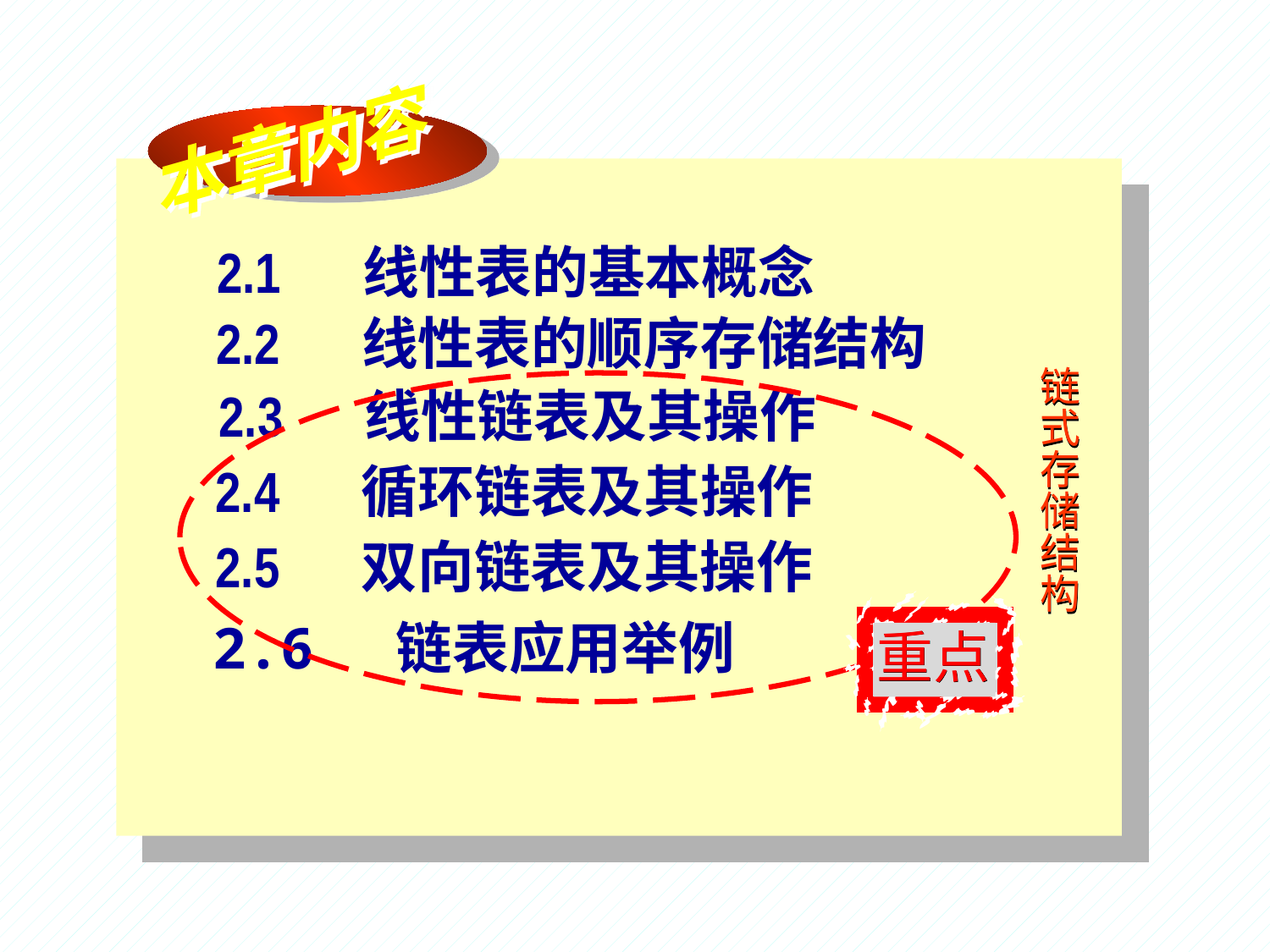

本章内容

 2.1  线性表的基本概念
 2.2  线性表的顺序存储结构
链
式
存
储
结
构

2.3  线性链表及其操作
2.4  循环链表及其操作
2.5  双向链表及其操作

重点

 2.6  链表应用举例